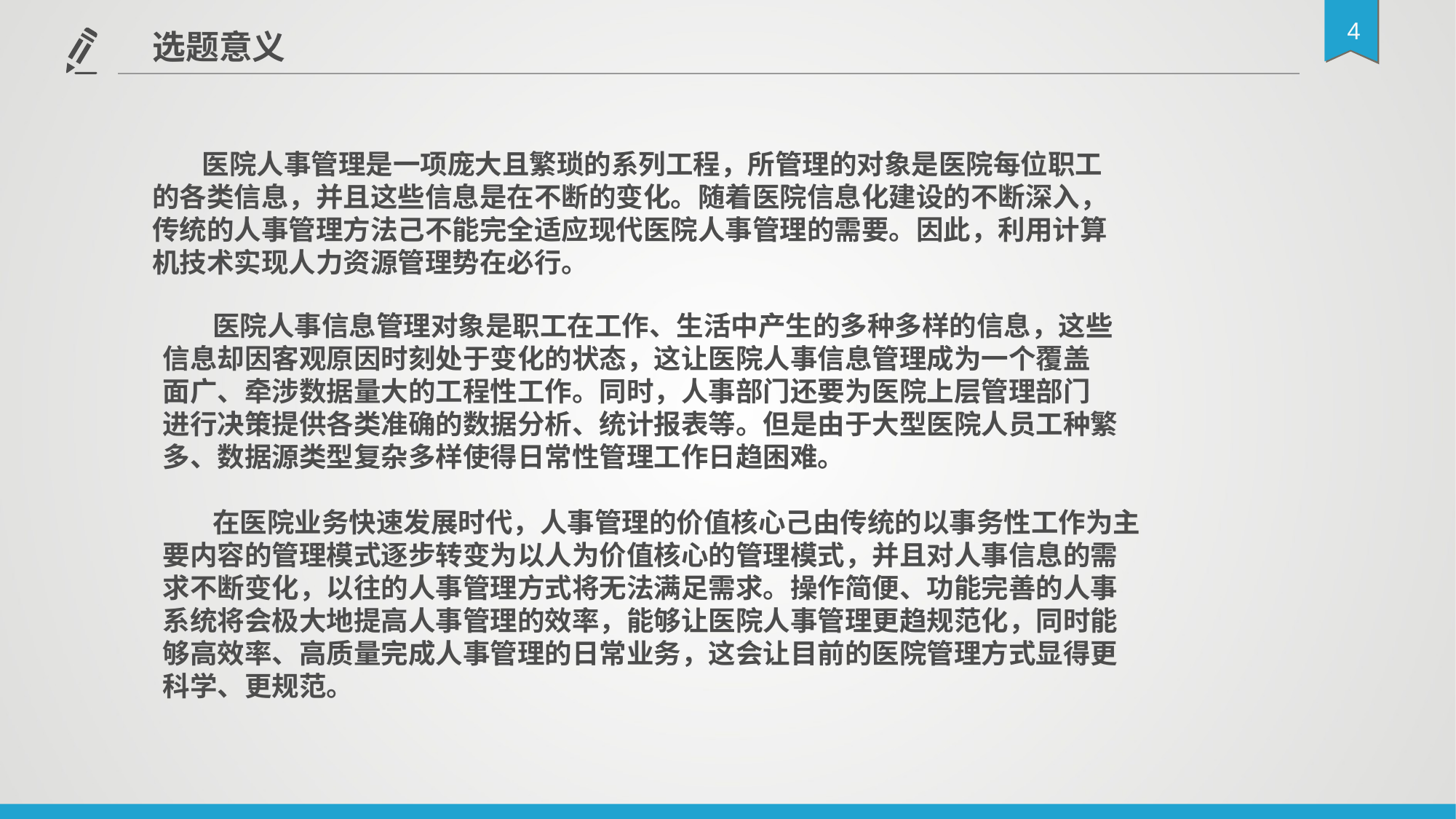

选题意义

       医院人事管理是一项庞大且繁琐的系列工程，所管理的对象是医院每位职工的各类信息，并且这些信息是在不断的变化。随着医院信息化建设的不断深入，传统的人事管理方法己不能完全适应现代医院人事管理的需要。因此，利用计算机技术实现人力资源管理势在必行。
       医院人事信息管理对象是职工在工作、生活中产生的多种多样的信息，这些
信息却因客观原因时刻处于变化的状态，这让医院人事信息管理成为一个覆盖
面广、牵涉数据量大的工程性工作。同时，人事部门还要为医院上层管理部门
进行决策提供各类准确的数据分析、统计报表等。但是由于大型医院人员工种繁
多、数据源类型复杂多样使得日常性管理工作日趋困难。

       在医院业务快速发展时代，人事管理的价值核心己由传统的以事务性工作为主要内容的管理模式逐步转变为以人为价值核心的管理模式，并且对人事信息的需求不断变化，以往的人事管理方式将无法满足需求。操作简便、功能完善的人事系统将会极大地提高人事管理的效率，能够让医院人事管理更趋规范化，同时能够高效率、高质量完成人事管理的日常业务，这会让目前的医院管理方式显得更科学、更规范。